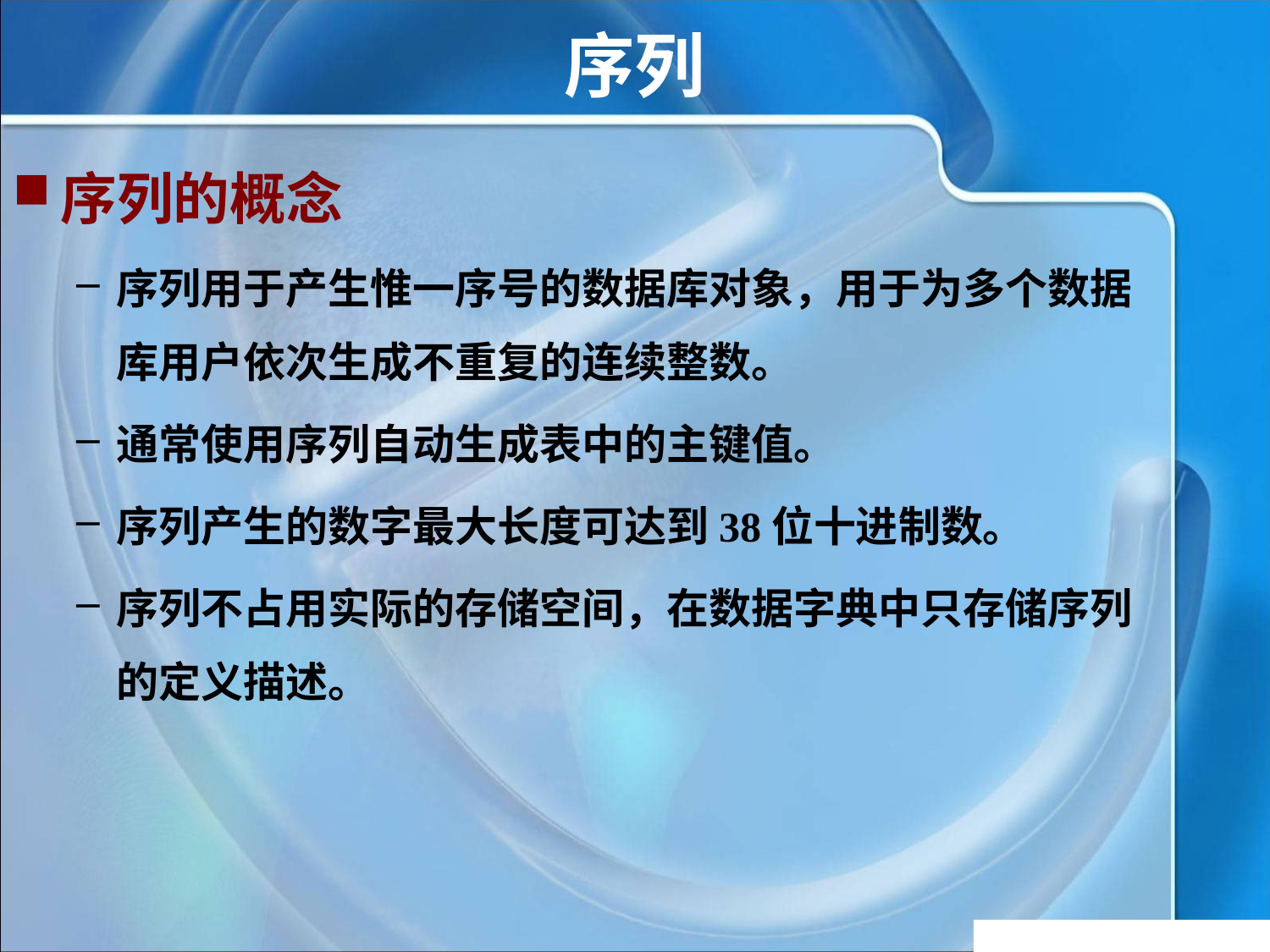

# 序列
序列的概念
序列用于产生惟一序号的数据库对象，用于为多个数据库用户依次生成不重复的连续整数。
通常使用序列自动生成表中的主键值。
序列产生的数字最大长度可达到38位十进制数。
序列不占用实际的存储空间，在数据字典中只存储序列的定义描述。
116